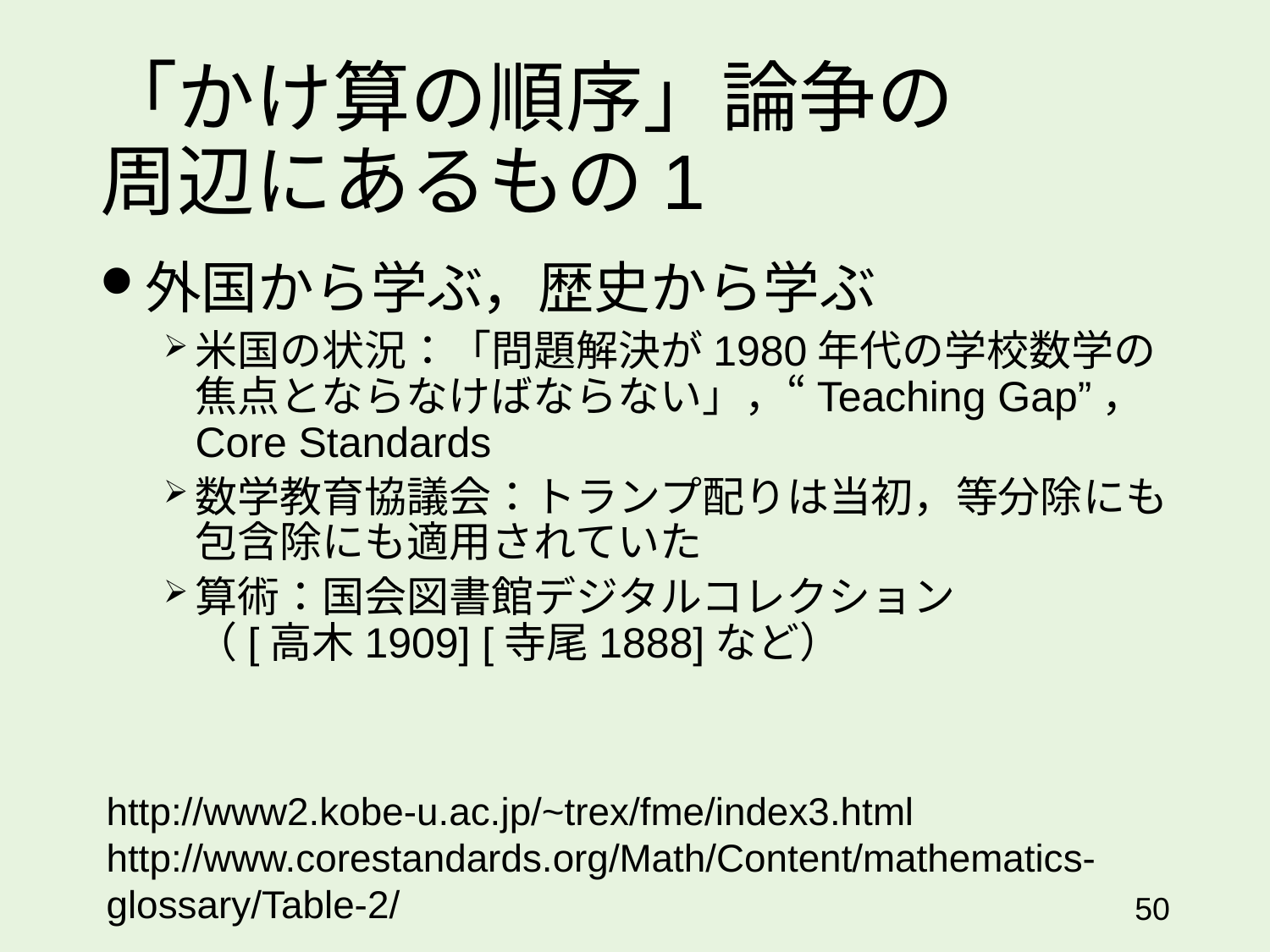

# 「かけ算の順序」論争の 周辺にあるもの1
外国から学ぶ，歴史から学ぶ
米国の状況：「問題解決が1980年代の学校数学の焦点とならなけばならない」，“Teaching Gap”，Core Standards
数学教育協議会：トランプ配りは当初，等分除にも包含除にも適用されていた
算術：国会図書館デジタルコレクション
（[高木1909] [寺尾1888]など）
http://www2.kobe-u.ac.jp/~trex/fme/index3.html
http://www.corestandards.org/Math/Content/mathematics-
glossary/Table-2/
50